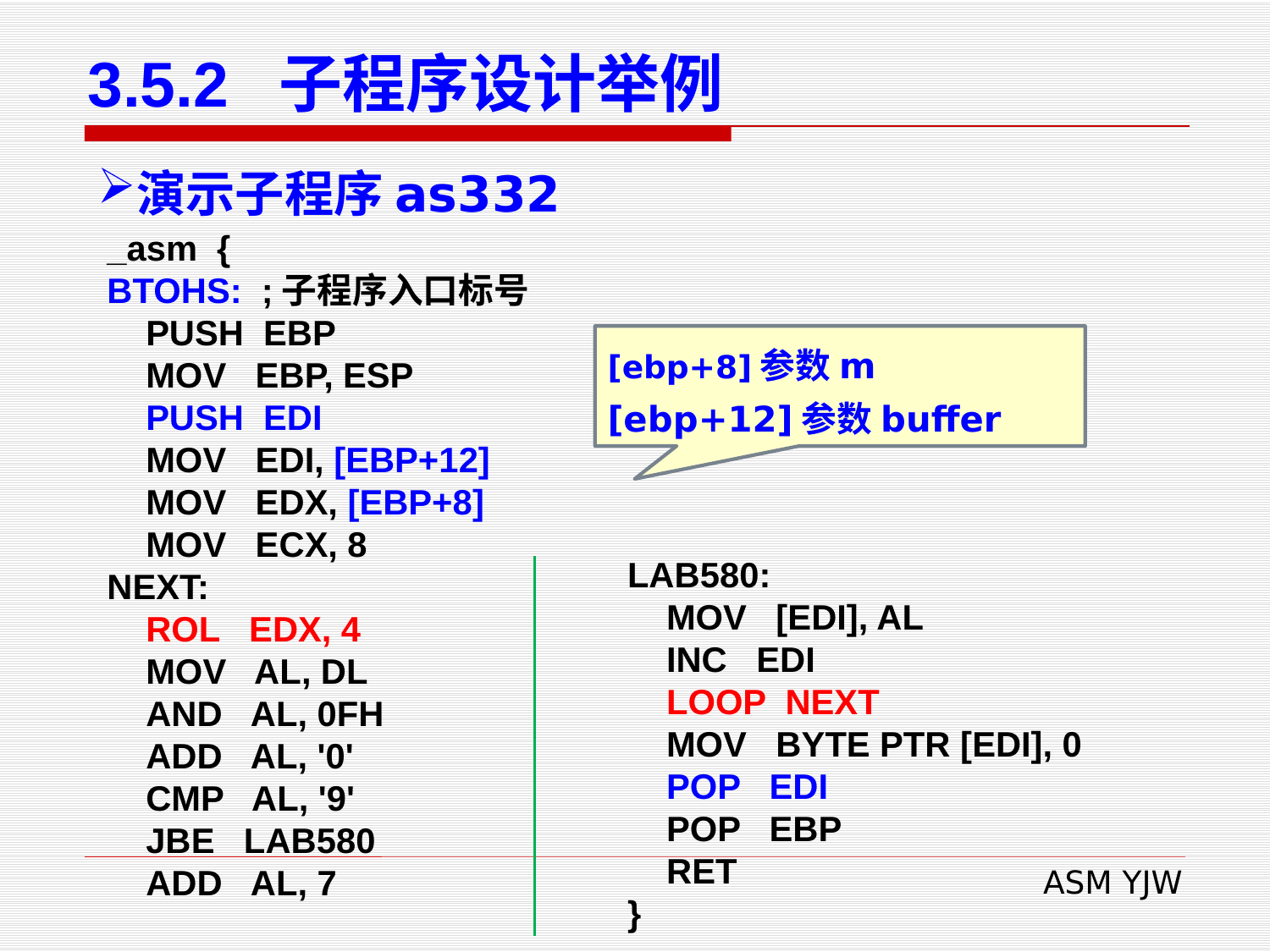

# 3.5.2  子程序设计举例
演示子程序as332
_asm  {
BTOHS:  ;子程序入口标号
    PUSH  EBP
    MOV   EBP, ESP
    PUSH  EDI
    MOV   EDI, [EBP+12]
    MOV   EDX, [EBP+8]
    MOV   ECX, 8
NEXT:
    ROL   EDX, 4
    MOV   AL, DL
    AND   AL, 0FH
    ADD   AL, '0'
    CMP   AL, '9'
    JBE   LAB580
    ADD   AL, 7
[ebp+8]参数m
[ebp+12]参数buffer
LAB580:
    MOV   [EDI], AL
    INC   EDI
    LOOP  NEXT
    MOV   BYTE PTR [EDI], 0
    POP   EDI
    POP   EBP
    RET
}